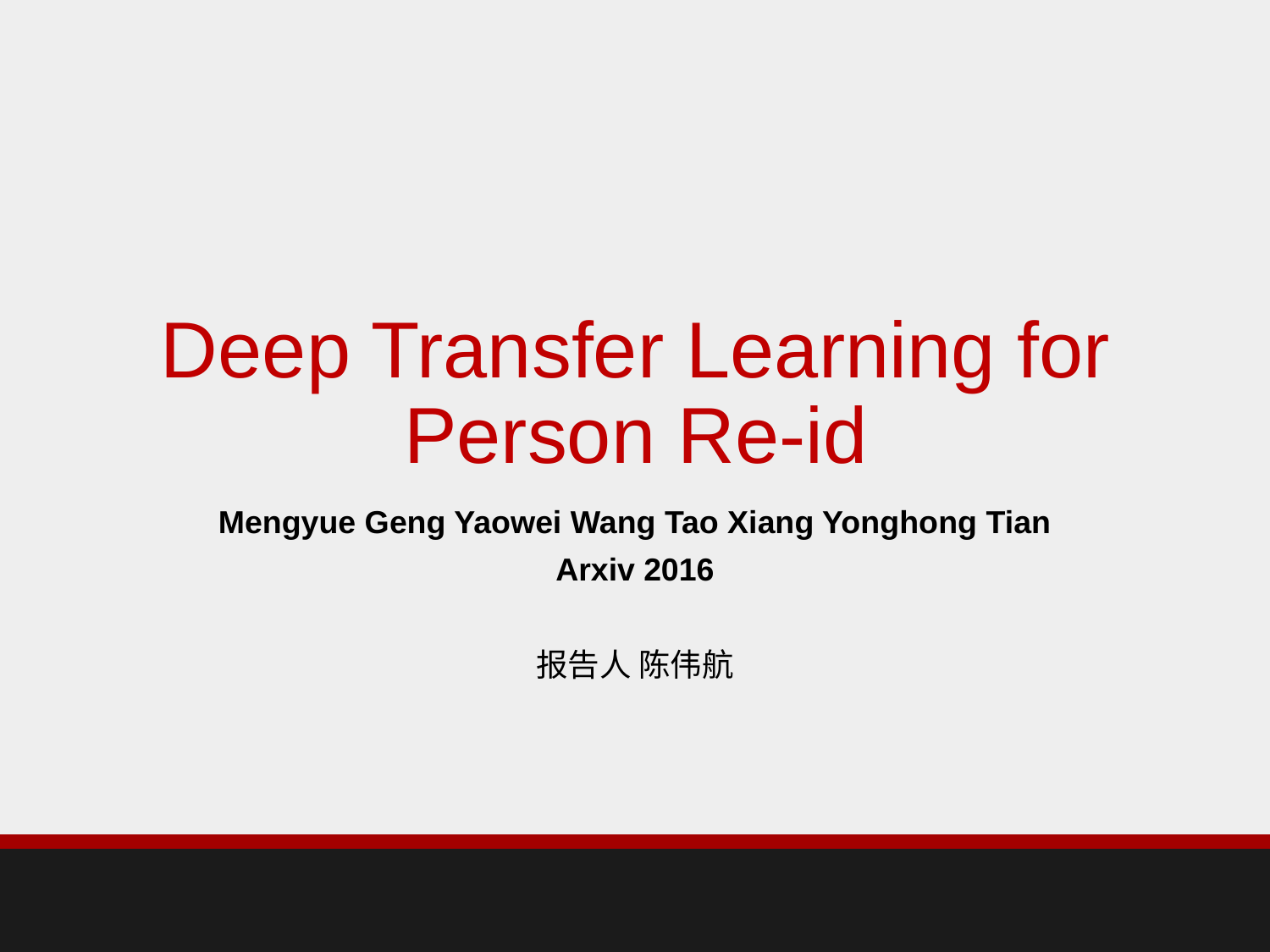

# Deep Transfer Learning for Person Re-id
Mengyue Geng Yaowei Wang Tao Xiang Yonghong Tian
Arxiv 2016

报告人 陈伟航